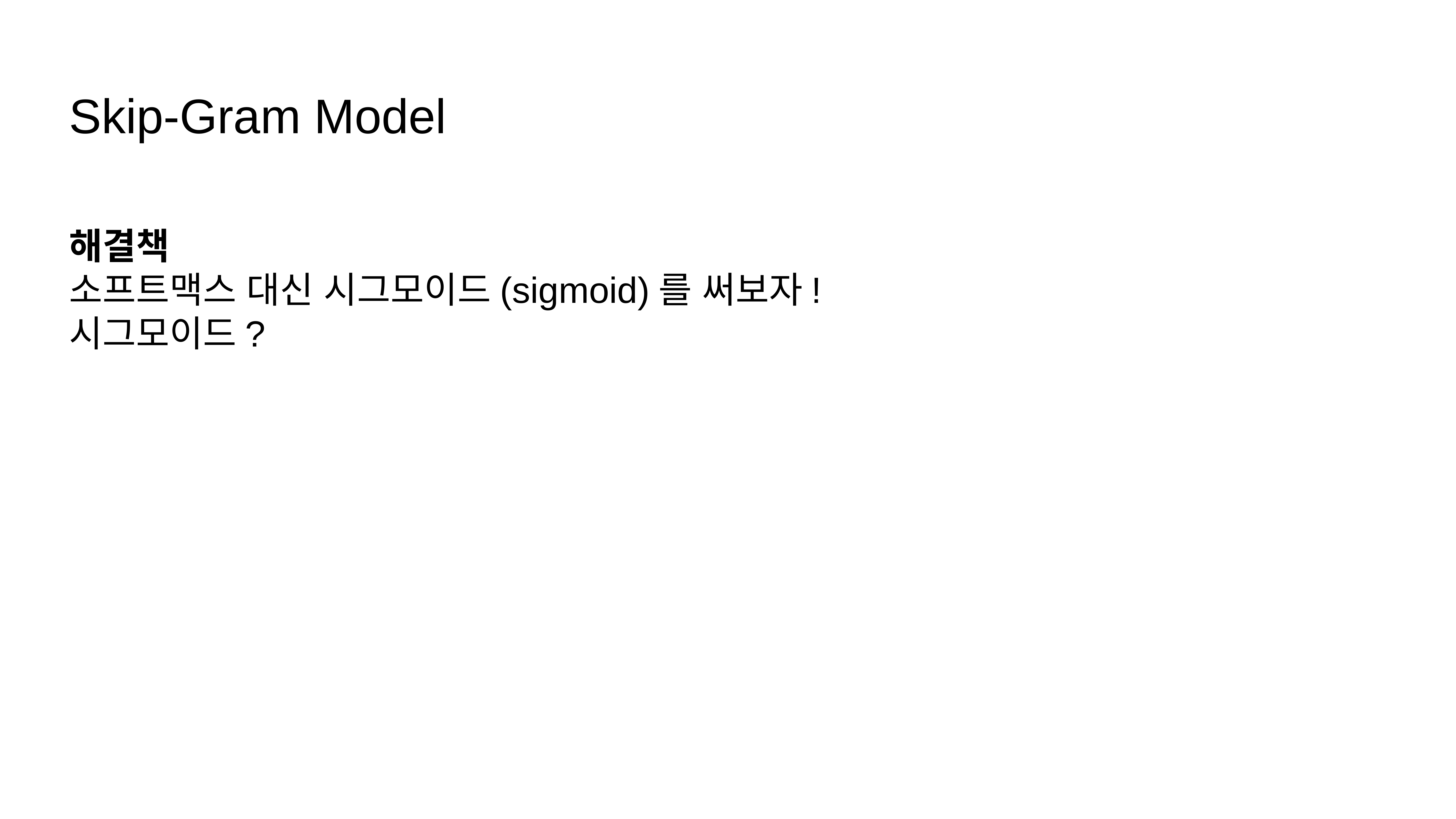

Skip-Gram Model
해결책
소프트맥스 대신 시그모이드(sigmoid)를 써보자!
시그모이드?